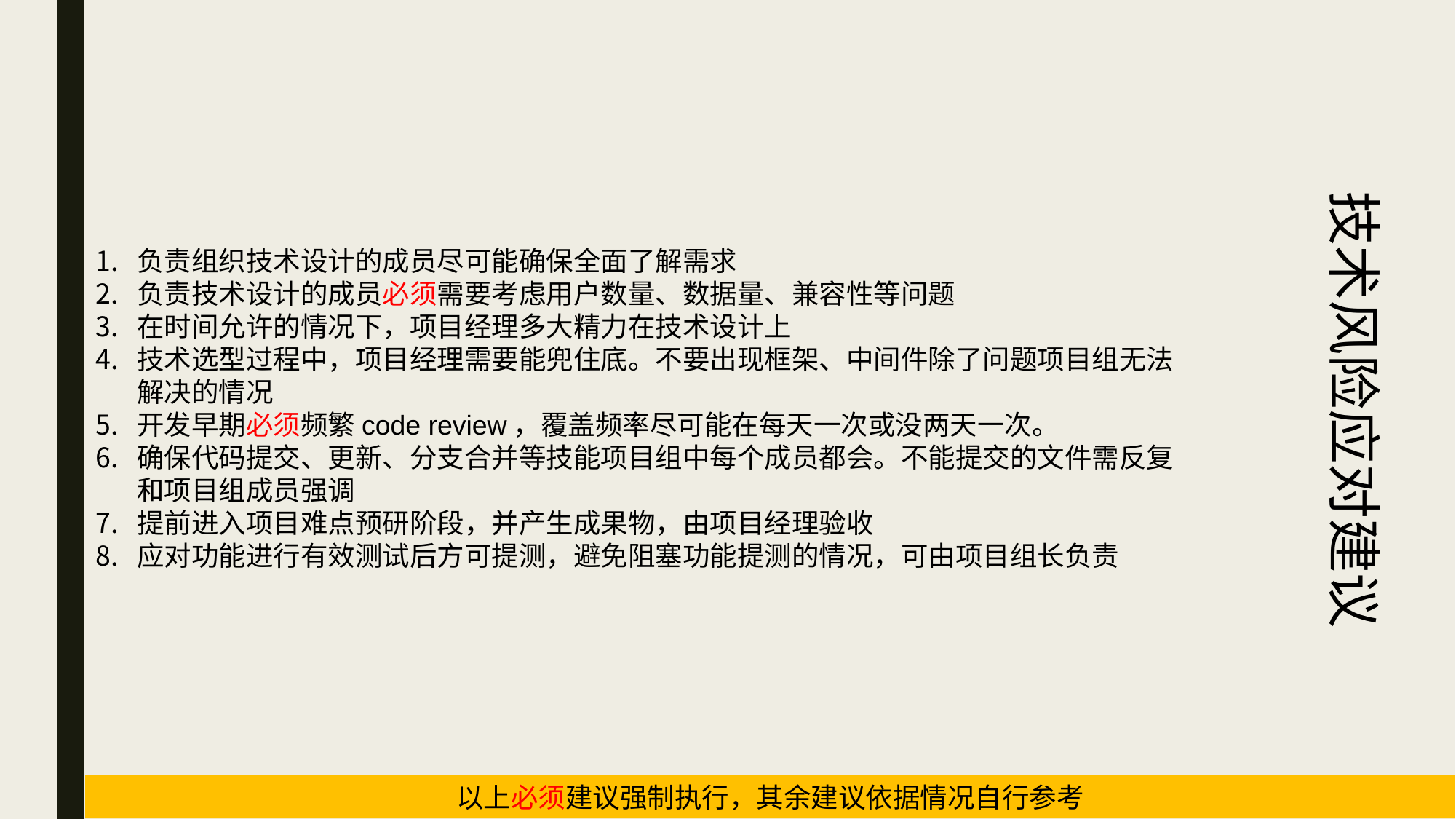

技术风险应对建议
负责组织技术设计的成员尽可能确保全面了解需求
负责技术设计的成员必须需要考虑用户数量、数据量、兼容性等问题
在时间允许的情况下，项目经理多大精力在技术设计上
技术选型过程中，项目经理需要能兜住底。不要出现框架、中间件除了问题项目组无法解决的情况
开发早期必须频繁code review，覆盖频率尽可能在每天一次或没两天一次。
确保代码提交、更新、分支合并等技能项目组中每个成员都会。不能提交的文件需反复和项目组成员强调
提前进入项目难点预研阶段，并产生成果物，由项目经理验收
应对功能进行有效测试后方可提测，避免阻塞功能提测的情况，可由项目组长负责
以上必须建议强制执行，其余建议依据情况自行参考